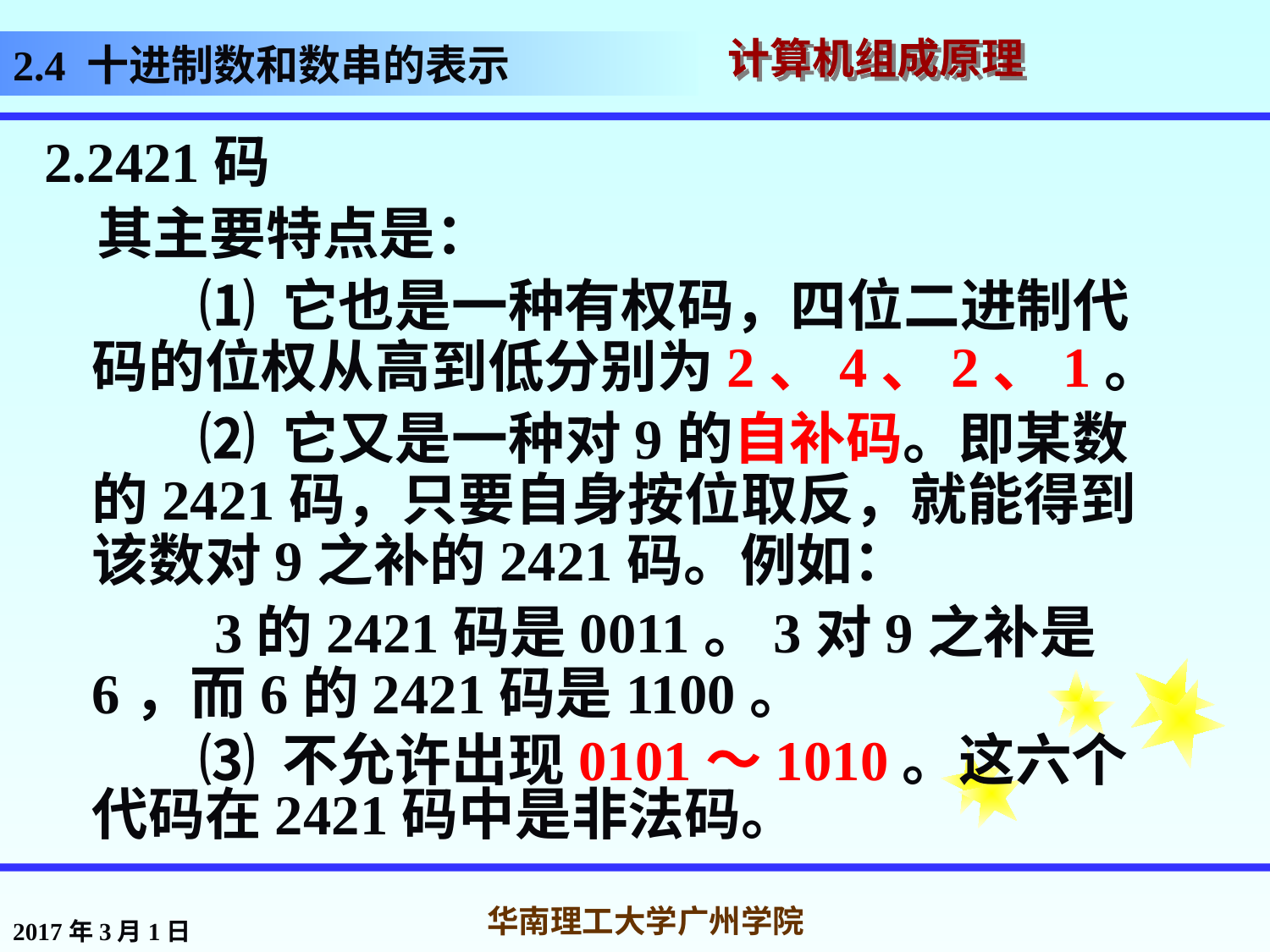

2.4 十进制数和数串的表示
2.2421码
   其主要特点是：
            ⑴ 它也是一种有权码，四位二进制代码的位权从高到低分别为2、4、2、1。
            ⑵ 它又是一种对9的自补码。即某数的2421码，只要自身按位取反，就能得到该数对9之补的2421码。例如：
            3的2421码是0011。3对9之补是6，而6的2421码是1100。
            ⑶ 不允许出现0101～1010。这六个代码在2421码中是非法码。
2017年3月1日
华南理工大学广州学院